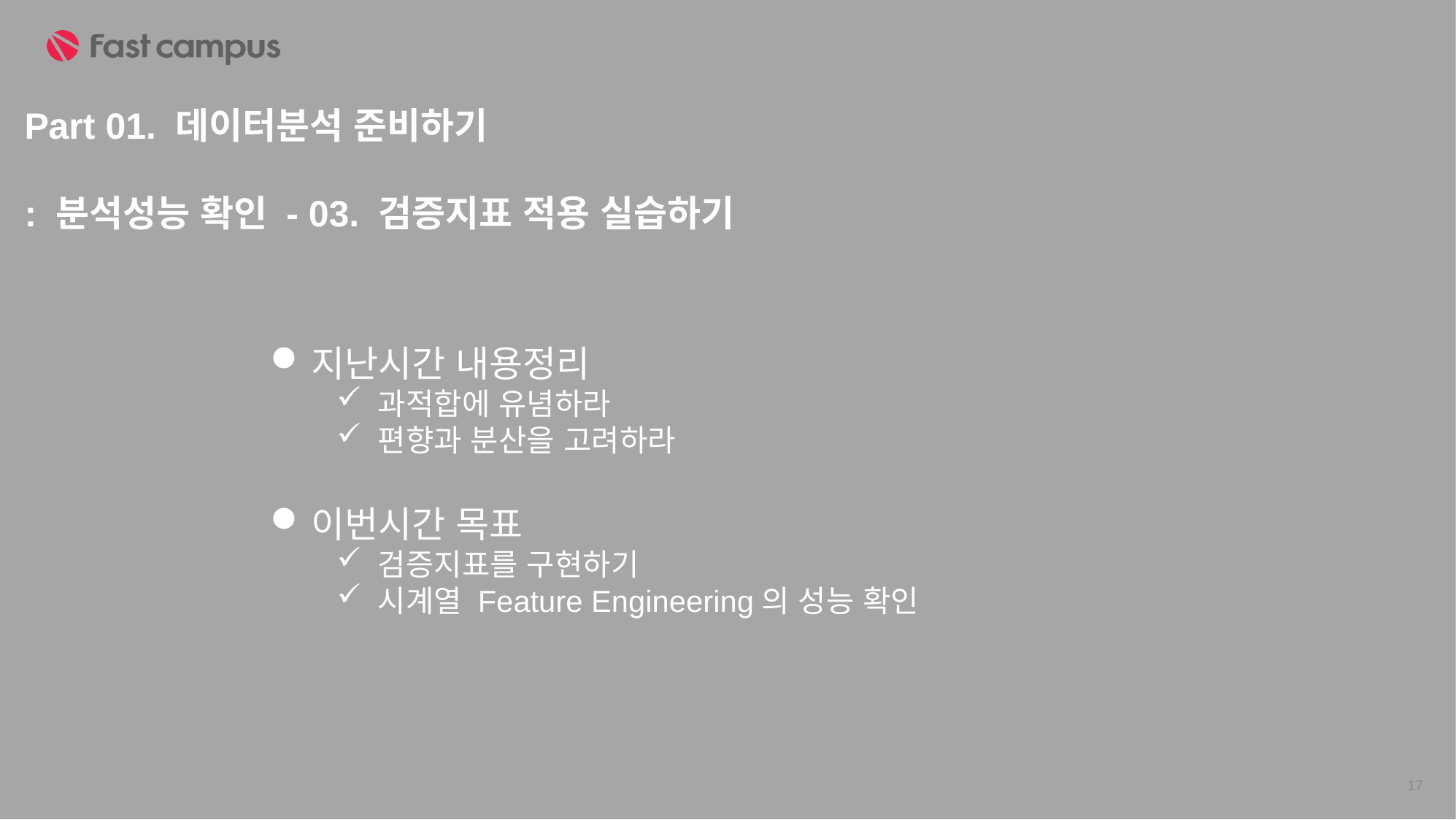

Part 01. 데이터분석 준비하기

: 분석성능 확인 - 03. 검증지표 적용 실습하기
지난시간 내용정리
과적합에 유념하라
편향과 분산을 고려하라

이번시간 목표
검증지표를 구현하기
시계열 Feature Engineering의 성능 확인
17